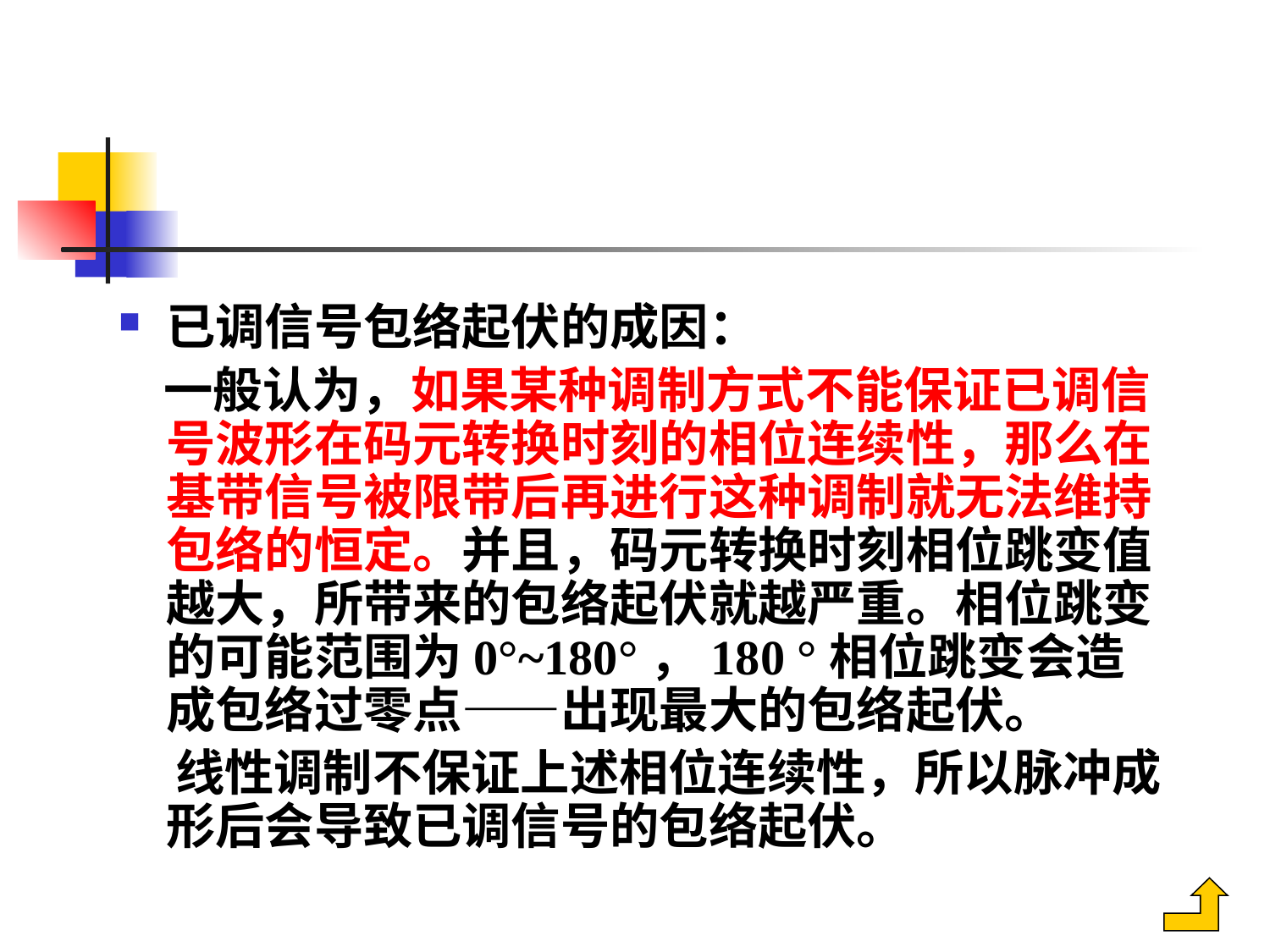

#
已调信号包络起伏的成因：
   一般认为，如果某种调制方式不能保证已调信号波形在码元转换时刻的相位连续性，那么在基带信号被限带后再进行这种调制就无法维持包络的恒定。并且，码元转换时刻相位跳变值越大，所带来的包络起伏就越严重。相位跳变的可能范围为0°~180°，180 °相位跳变会造成包络过零点——出现最大的包络起伏。
    线性调制不保证上述相位连续性，所以脉冲成形后会导致已调信号的包络起伏。